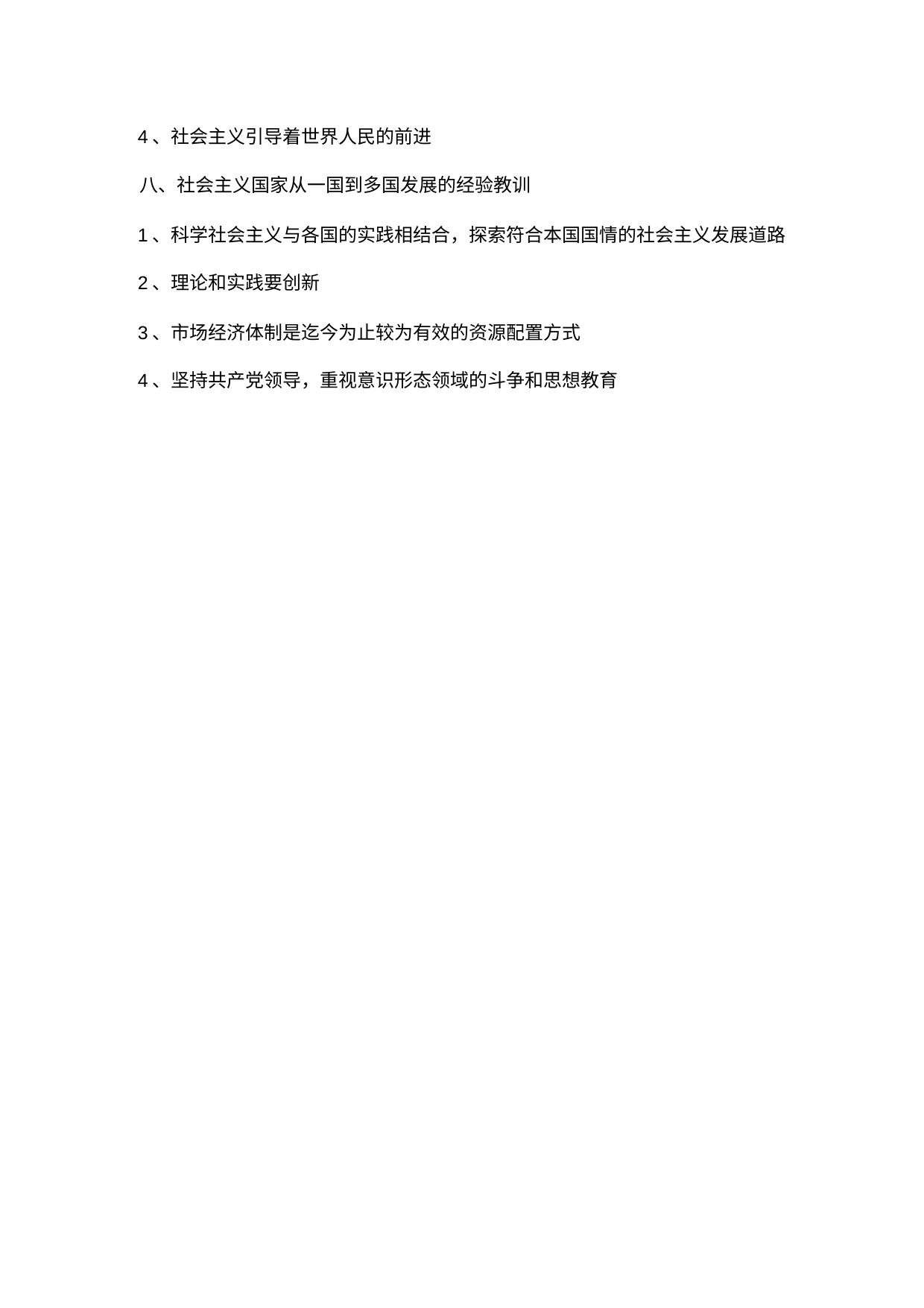

4、社会主义引导着世界人民的前进
八、社会主义国家从一国到多国发展的经验教训
1、科学社会主义与各国的实践相结合，探索符合本国国情的社会主义发展道路

2、理论和实践要创新
3、市场经济体制是迄今为止较为有效的资源配置方式

4、坚持共产党领导，重视意识形态领域的斗争和思想教育